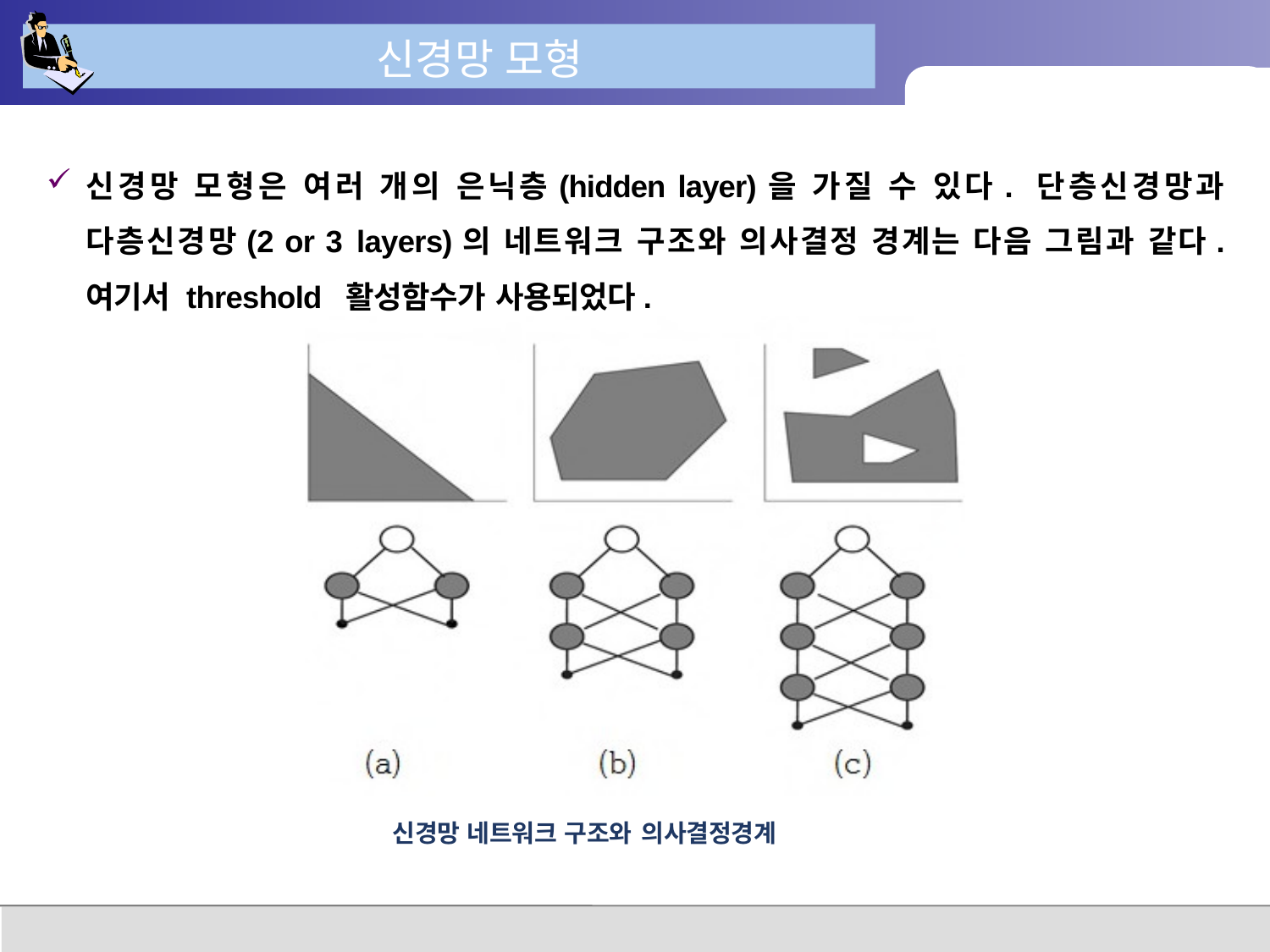

# 신경망 모형
신경망 모형은 여러 개의 은닉층(hidden layer)을 가질 수 있다. 단층신경망과 다층신경망(2 or 3 layers)의 네트워크 구조와 의사결정 경계는 다음 그림과 같다. 여기서 threshold  활성함수가 사용되었다.

   신경망 네트워크 구조와 의사결정경계